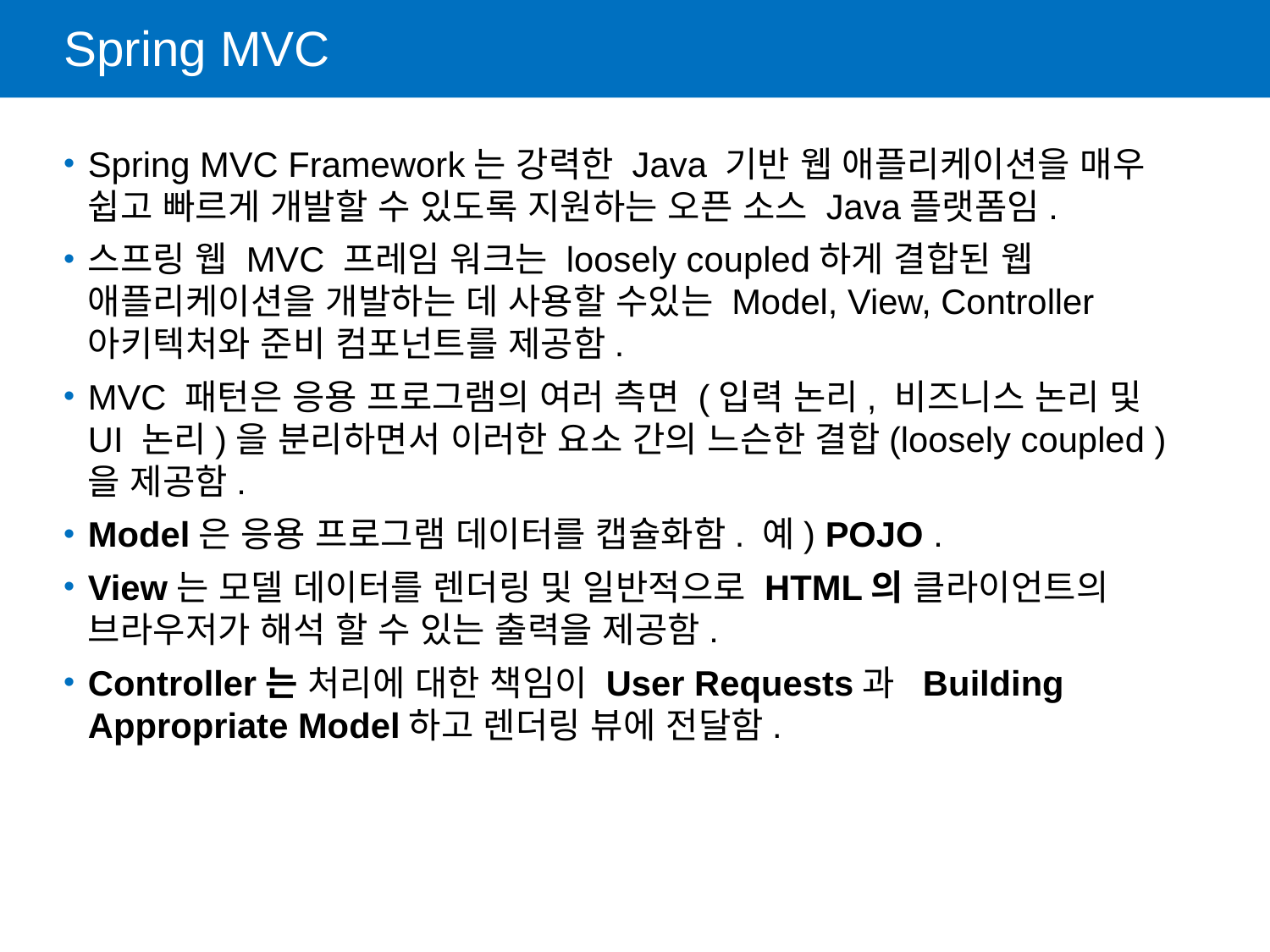

# Spring MVC
Spring MVC Framework는 강력한 Java 기반 웹 애플리케이션을 매우 쉽고 빠르게 개발할 수 있도록 지원하는 오픈 소스 Java플랫폼임.
스프링 웹 MVC 프레임 워크는 loosely coupled하게 결합된 웹 애플리케이션을 개발하는 데 사용할 수있는 Model, View, Controller 아키텍처와 준비 컴포넌트를 제공함.
MVC 패턴은 응용 프로그램의 여러 측면 (입력 논리, 비즈니스 논리 및 UI 논리)을 분리하면서 이러한 요소 간의 느슨한 결합(loosely coupled )을 제공함.
Model은 응용 프로그램 데이터를 캡슐화함. 예) POJO .
View는 모델 데이터를 렌더링 및 일반적으로 HTML의 클라이언트의 브라우저가 해석 할 수 있는 출력을 제공함.
Controller는 처리에 대한 책임이 User Requests과  Building Appropriate Model하고 렌더링 뷰에 전달함.